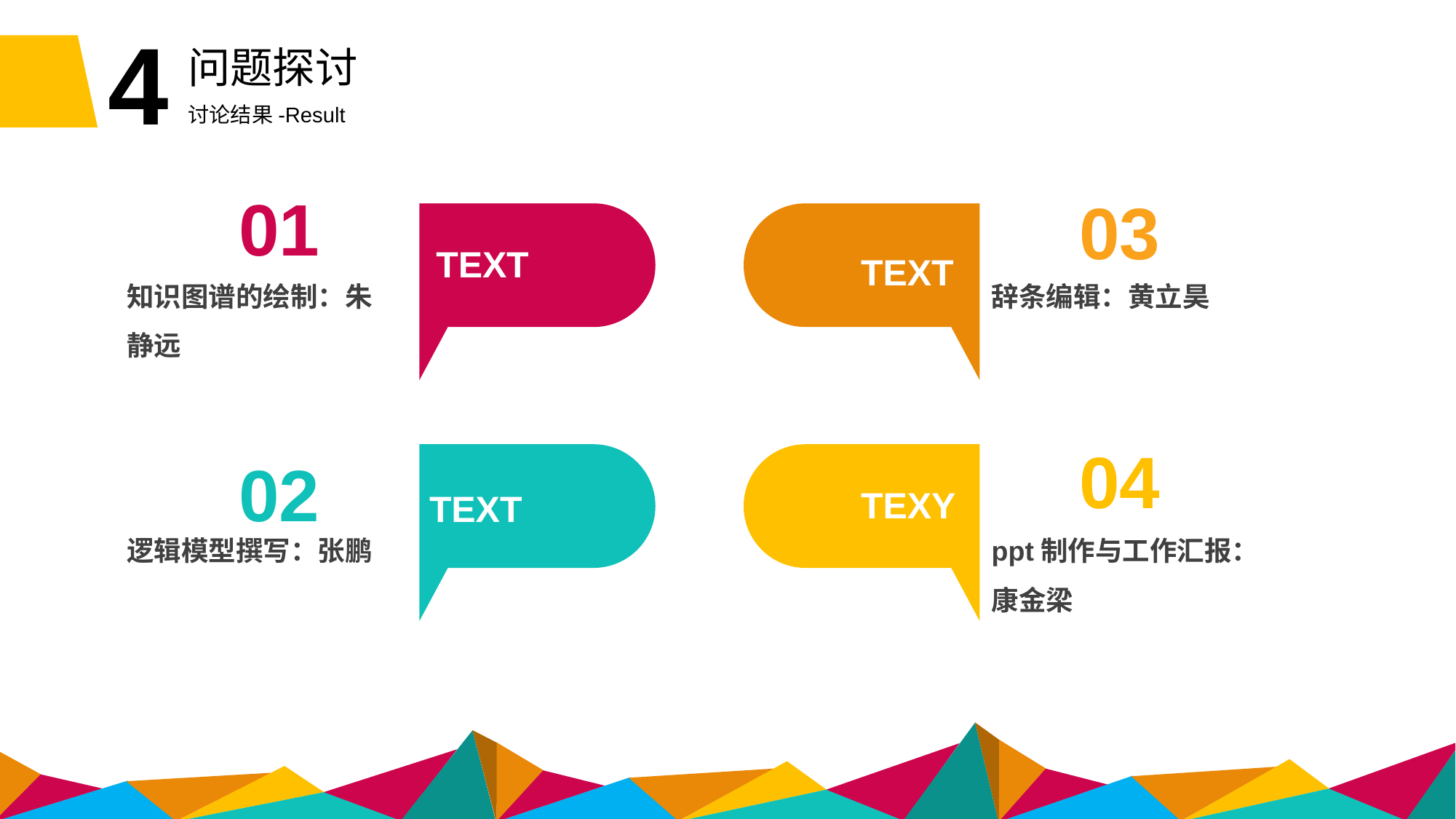

4

问题探讨
讨论结果-Result
01
03

TEXT
TEXT
知识图谱的绘制：朱静远
辞条编辑：黄立昊
04
02

TEXY
TEXT
逻辑模型撰写：张鹏
ppt制作与工作汇报：康金梁